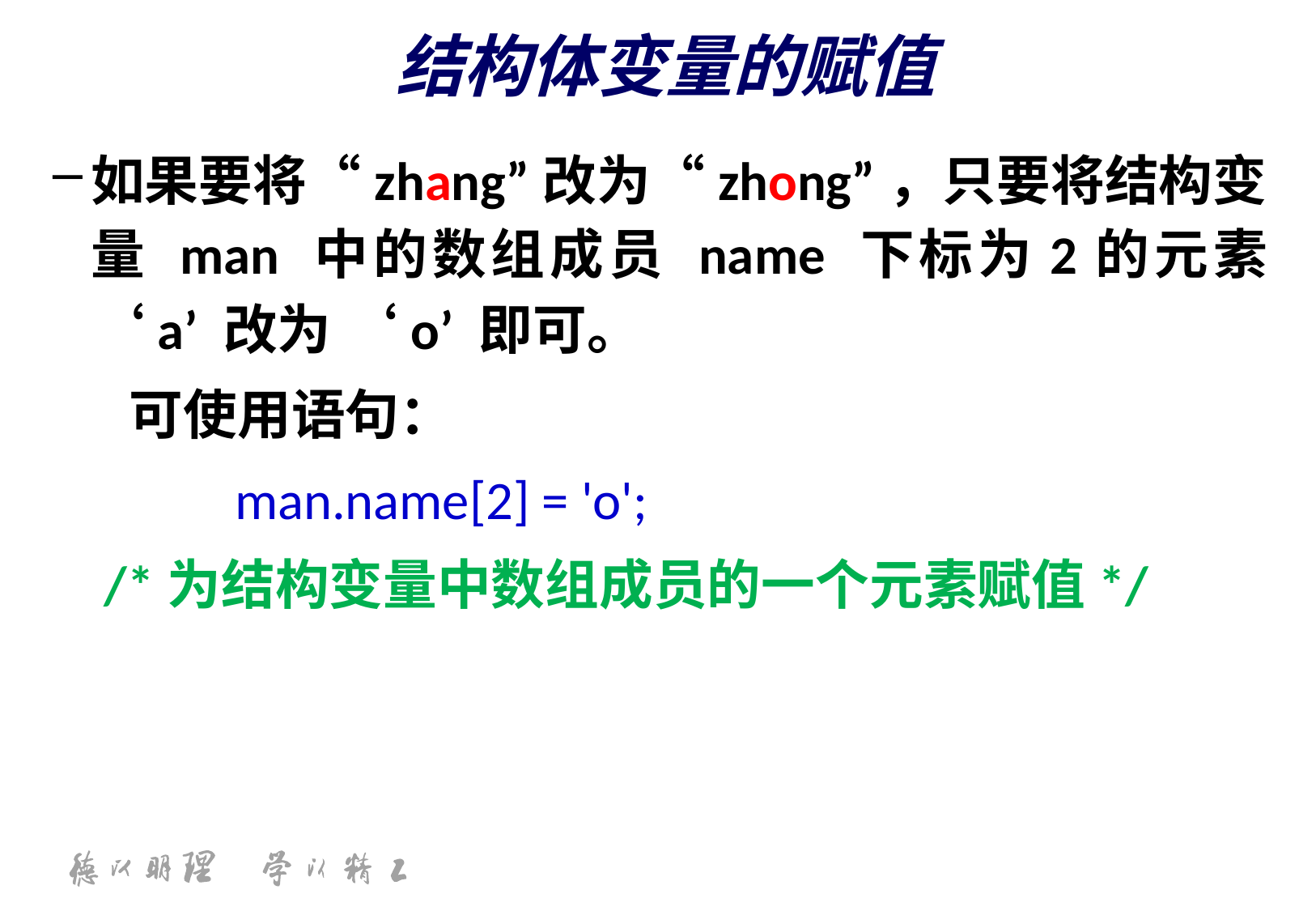

# 结构体变量的赋值
如果要将“zhang”改为“zhong”，只要将结构变量 man 中的数组成员 name 下标为2的元素 ‘a’ 改为 ‘o’ 即可。
  可使用语句：
		   man.name[2] = 'o';
      /*为结构变量中数组成员的一个元素赋值*/